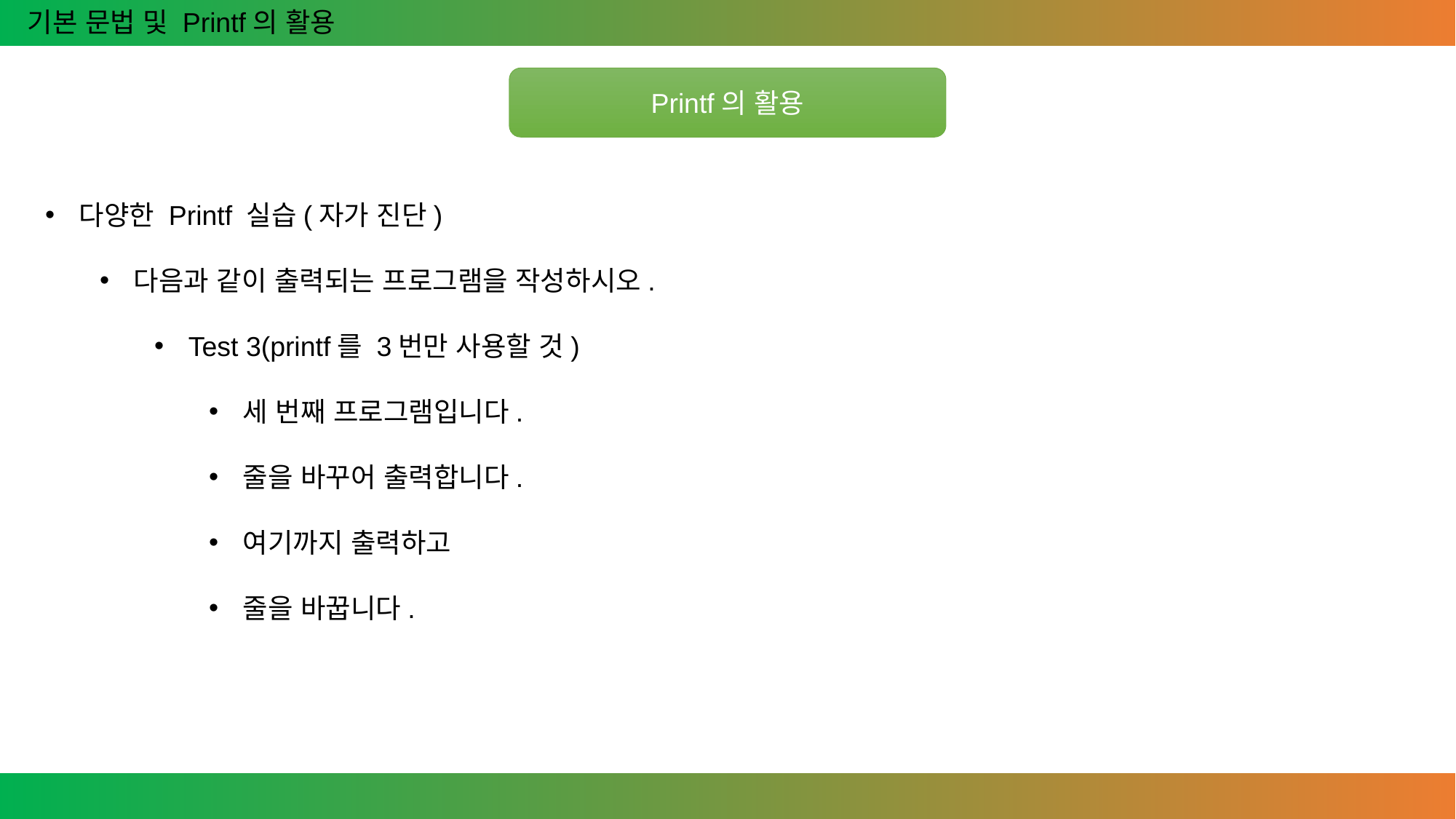

기본 문법 및 Printf의 활용
Printf의 활용
다양한 Printf 실습(자가 진단)
다음과 같이 출력되는 프로그램을 작성하시오.
Test 3(printf를 3번만 사용할 것)
세 번째 프로그램입니다.
줄을 바꾸어 출력합니다.
여기까지 출력하고
줄을 바꿉니다.